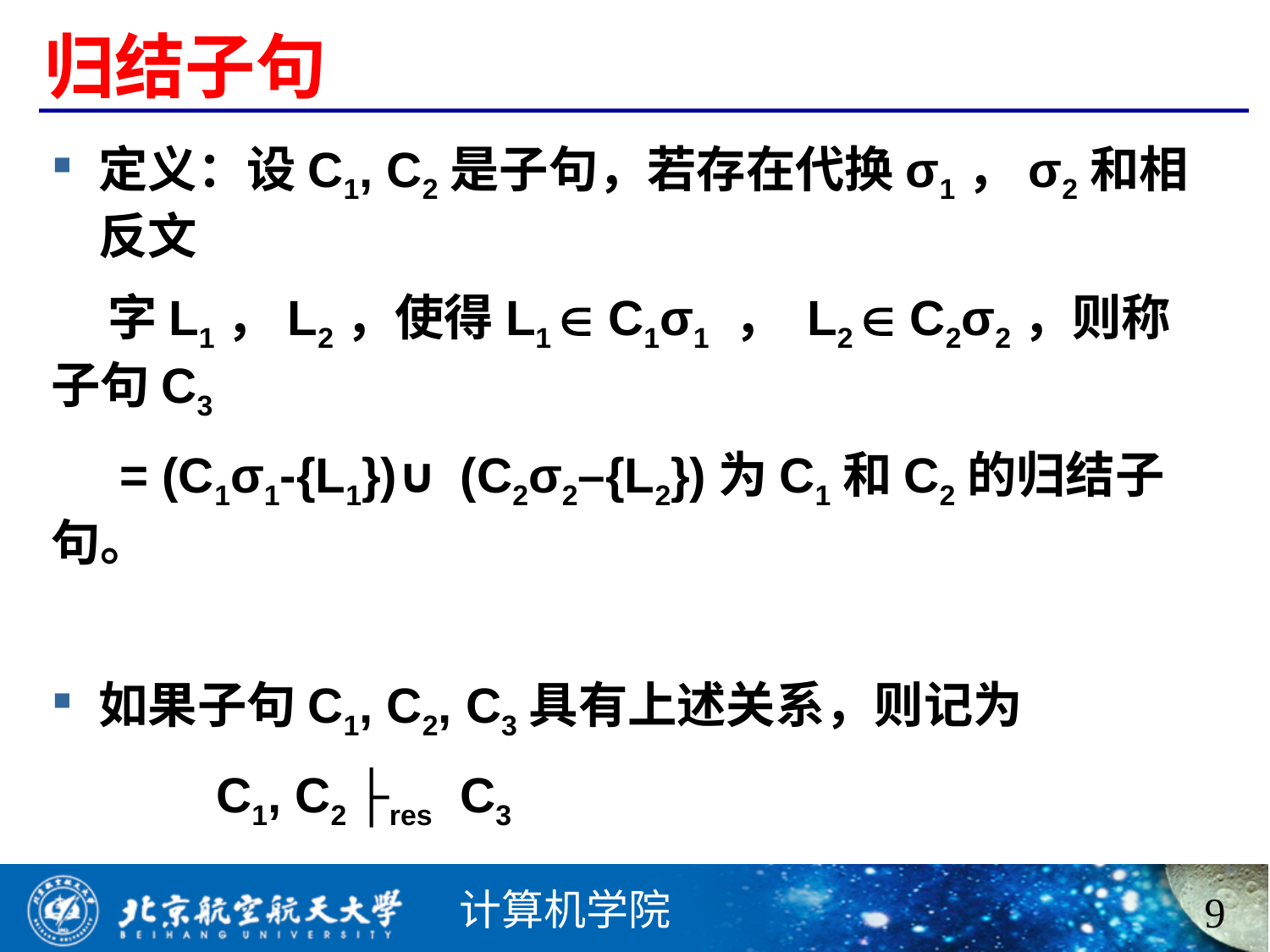

# 归结子句
定义：设C1, C2是子句，若存在代换σ1，σ2和相反文
    字L1，L2，使得L1 ∈ C1σ1 ， L2 ∈ C2σ2，则称子句C3
     = (C1σ1-{L1})∪ (C2σ2–{L2})为C1和C2的归结子句。

如果子句C1, C2, C3具有上述关系，则记为
            C1, C2 ├res  C3